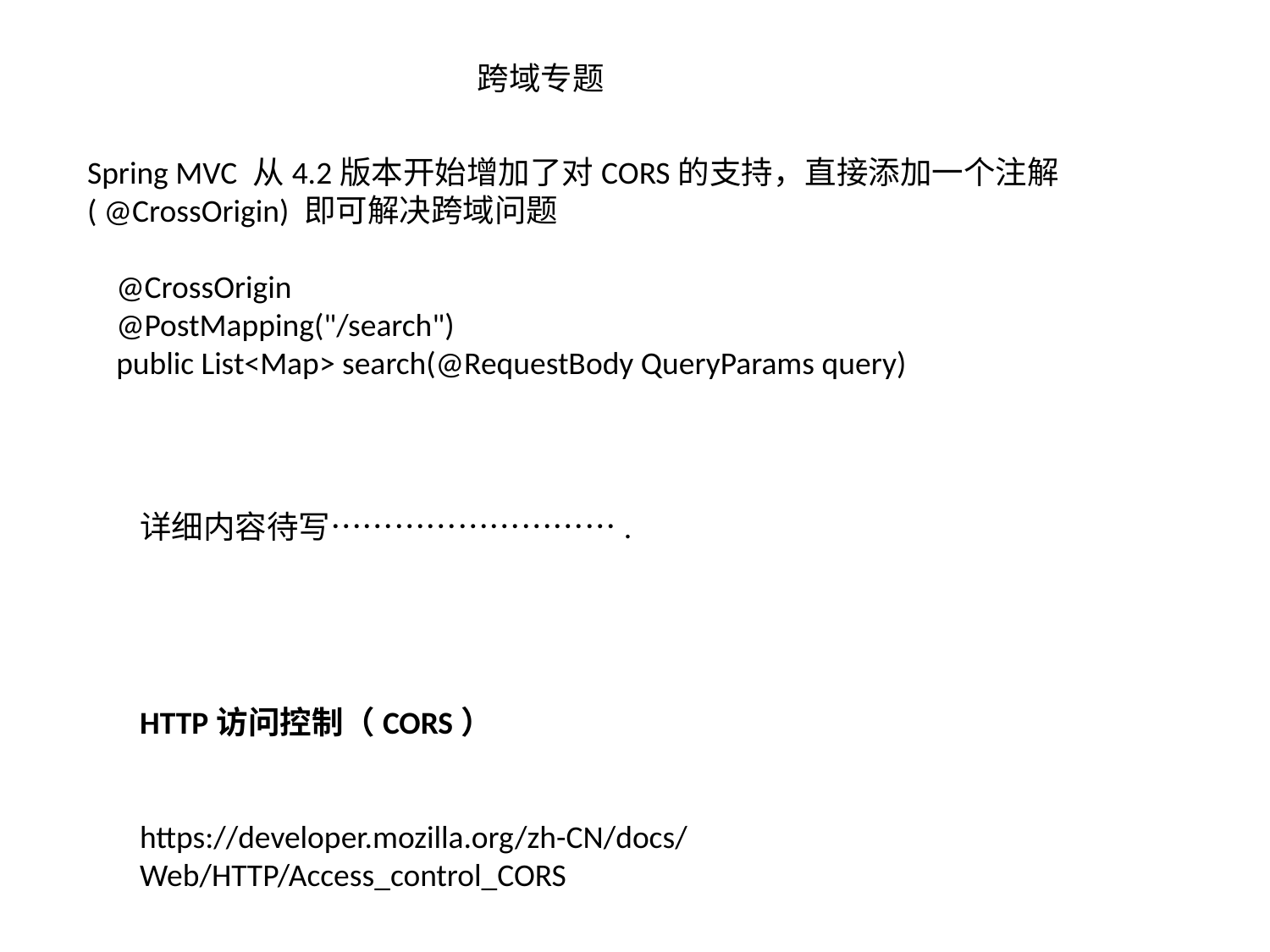

跨域专题
Spring MVC 从4.2版本开始增加了对CORS的支持，直接添加一个注解( @CrossOrigin) 即可解决跨域问题

    @CrossOrigin
    @PostMapping("/search")
    public List<Map> search(@RequestBody QueryParams query)
详细内容待写……………………….
HTTP访问控制（CORS）

https://developer.mozilla.org/zh-CN/docs/Web/HTTP/Access_control_CORS